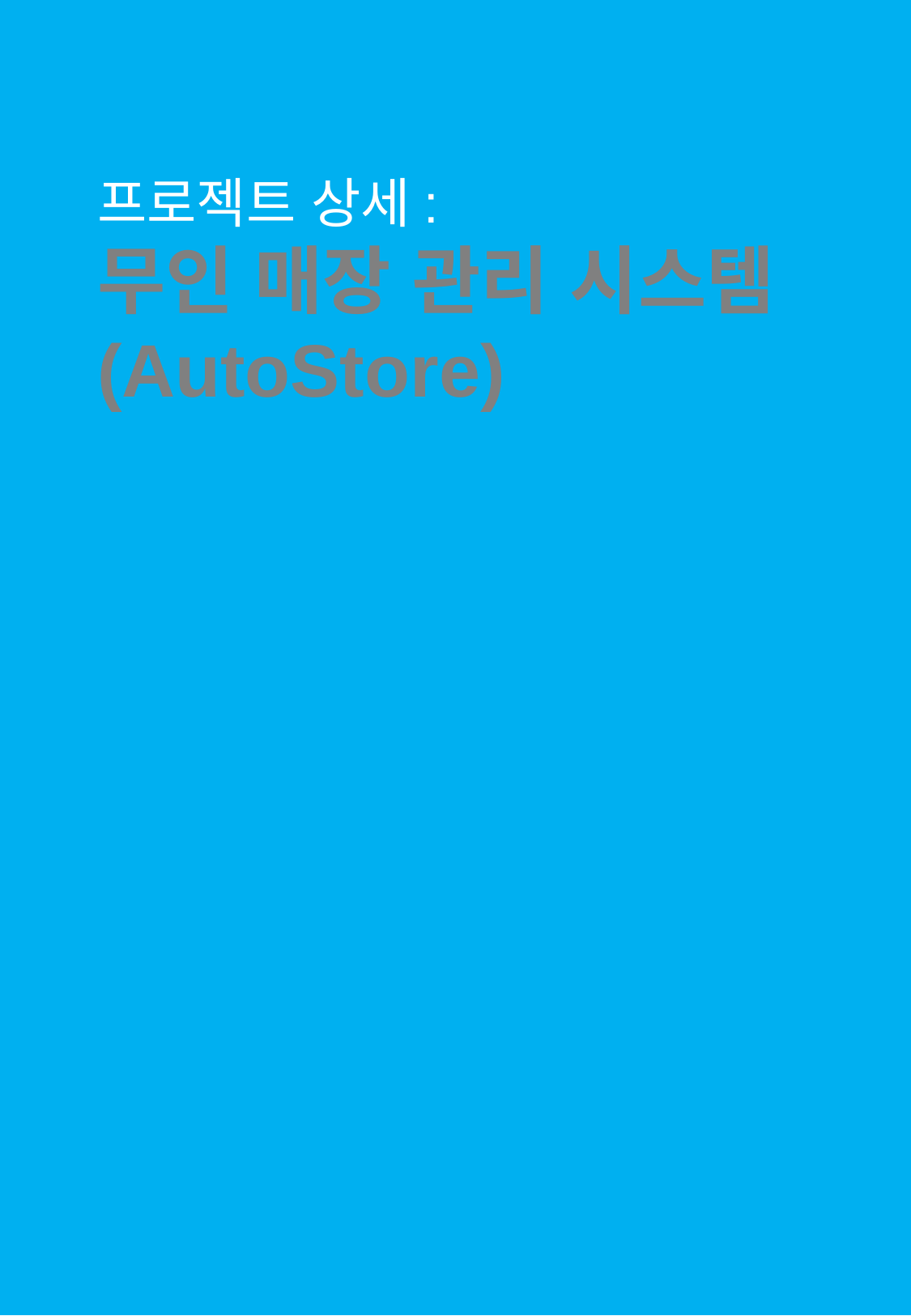

프로젝트 상세:
무인 매장 관리 시스템
(AutoStore)